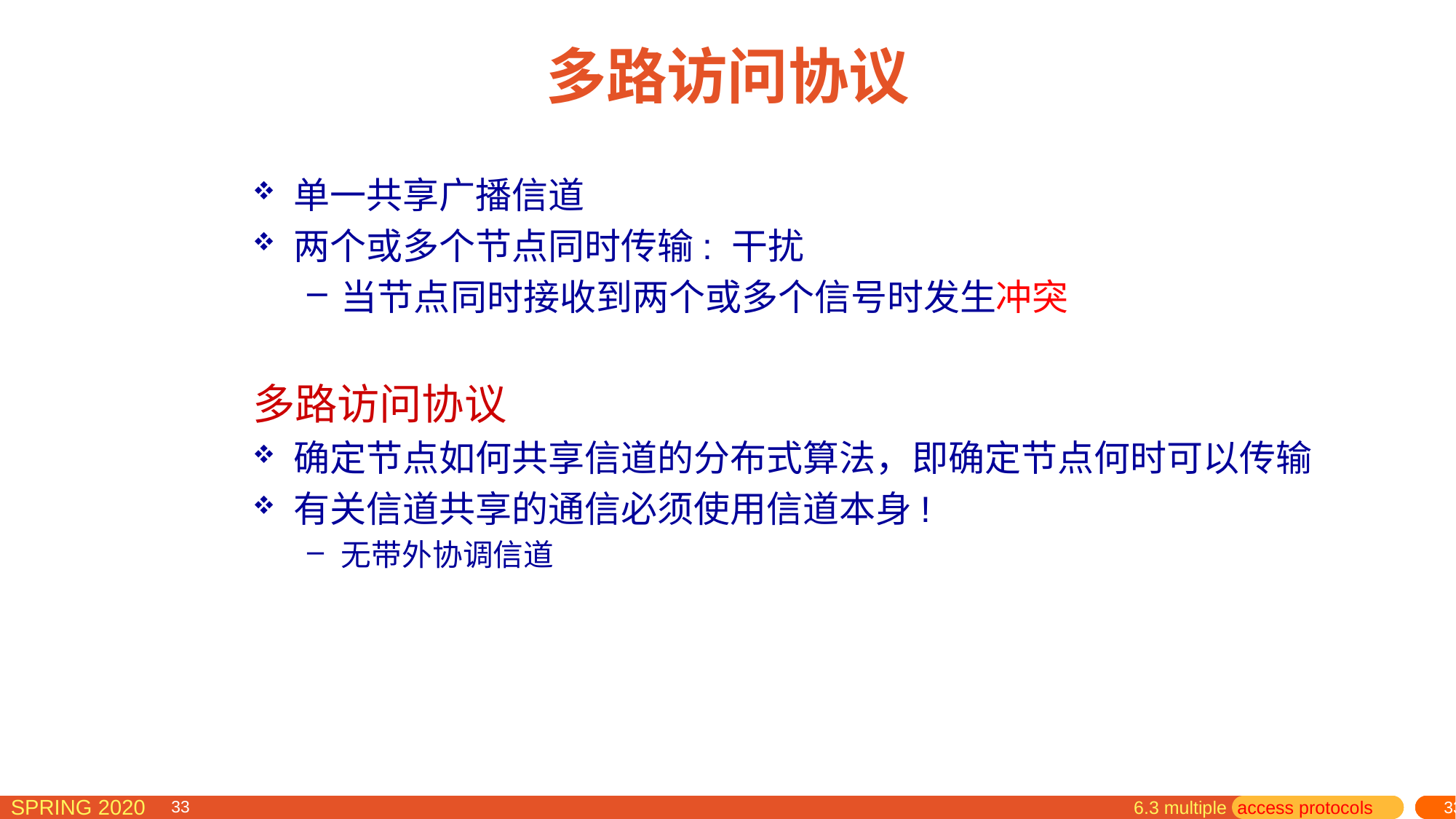

# 多路访问协议
单一共享广播信道
两个或多个节点同时传输: 干扰
当节点同时接收到两个或多个信号时发生冲突

多路访问协议
确定节点如何共享信道的分布式算法，即确定节点何时可以传输
有关信道共享的通信必须使用信道本身!
无带外协调信道
6.3 multiple  access protocols